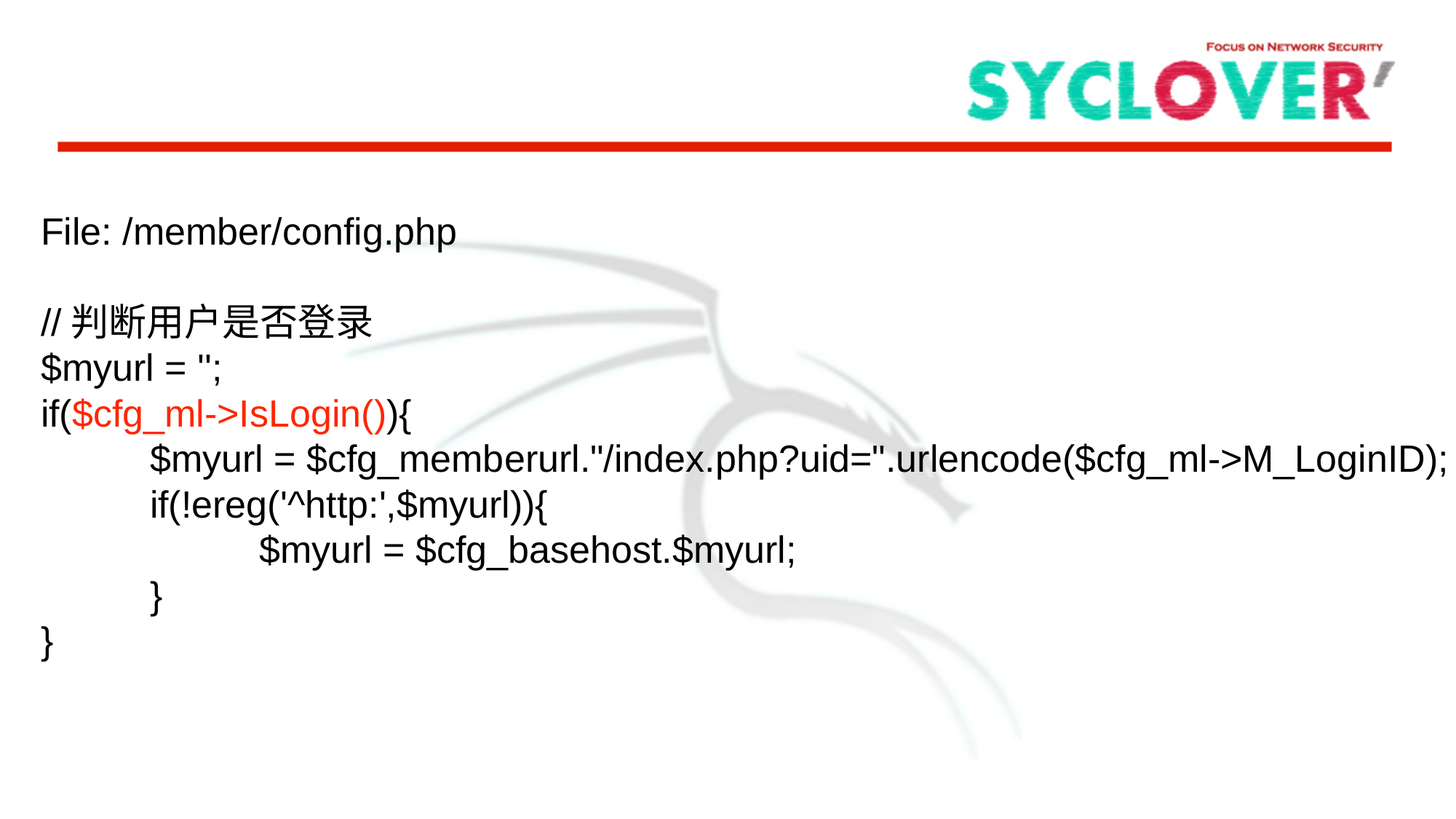

File: /member/config.php

//判断用户是否登录
$myurl = '';
if($cfg_ml->IsLogin()){
	$myurl = $cfg_memberurl."/index.php?uid=".urlencode($cfg_ml->M_LoginID);
	if(!ereg('^http:',$myurl)){
		$myurl = $cfg_basehost.$myurl;
	}
}